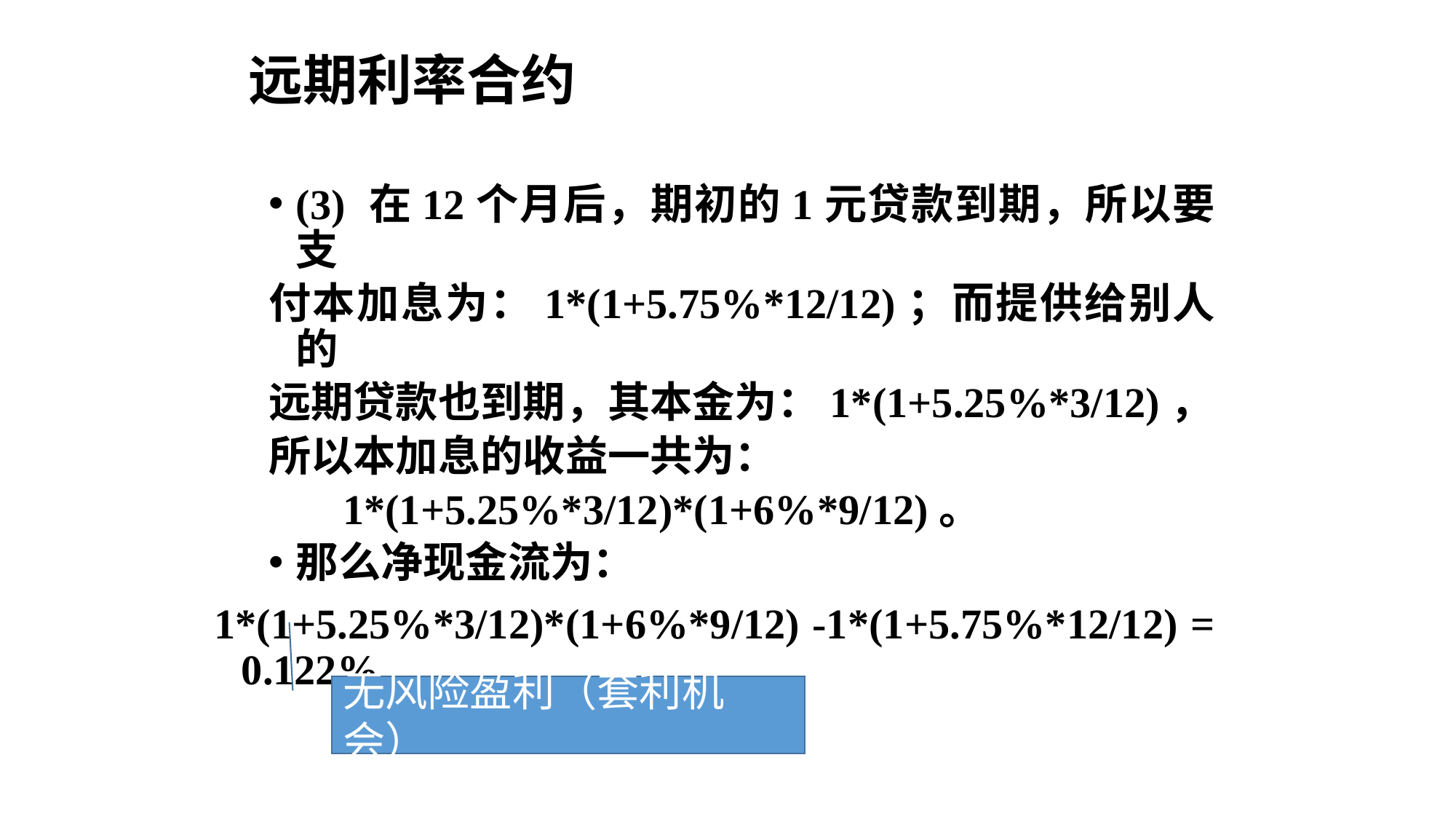

远期利率合约
(3) 在12个月后，期初的1元贷款到期，所以要支
付本加息为：1*(1+5.75%*12/12)；而提供给别人的
远期贷款也到期，其本金为：1*(1+5.25%*3/12)，
所以本加息的收益一共为：
       1*(1+5.25%*3/12)*(1+6%*9/12)。
那么净现金流为：
1*(1+5.25%*3/12)*(1+6%*9/12) -1*(1+5.75%*12/12) = 0.122%
无风险盈利（套利机会）